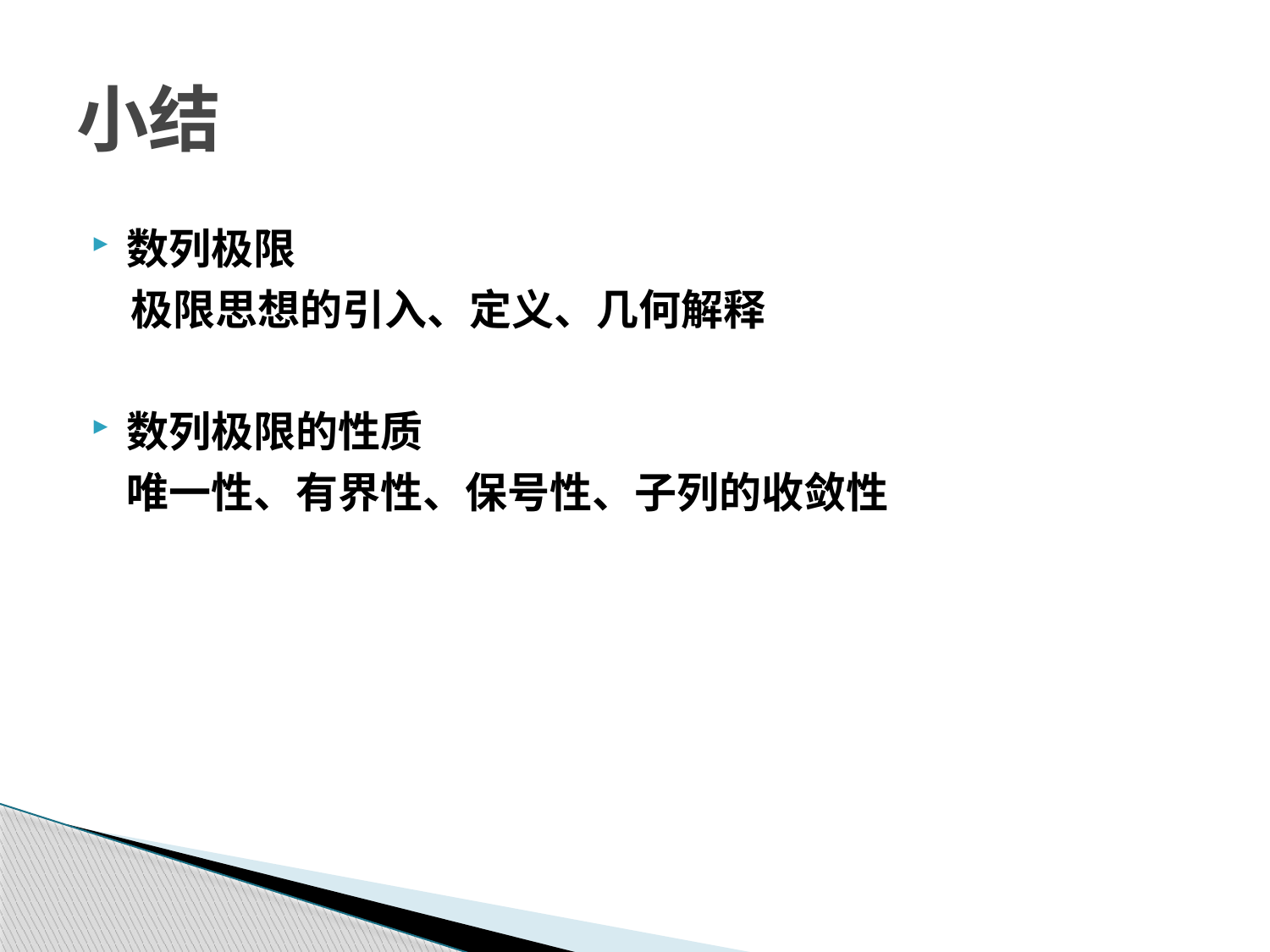

# 小结
数列极限
极限思想的引入、定义、几何解释

数列极限的性质
	唯一性、有界性、保号性、子列的收敛性